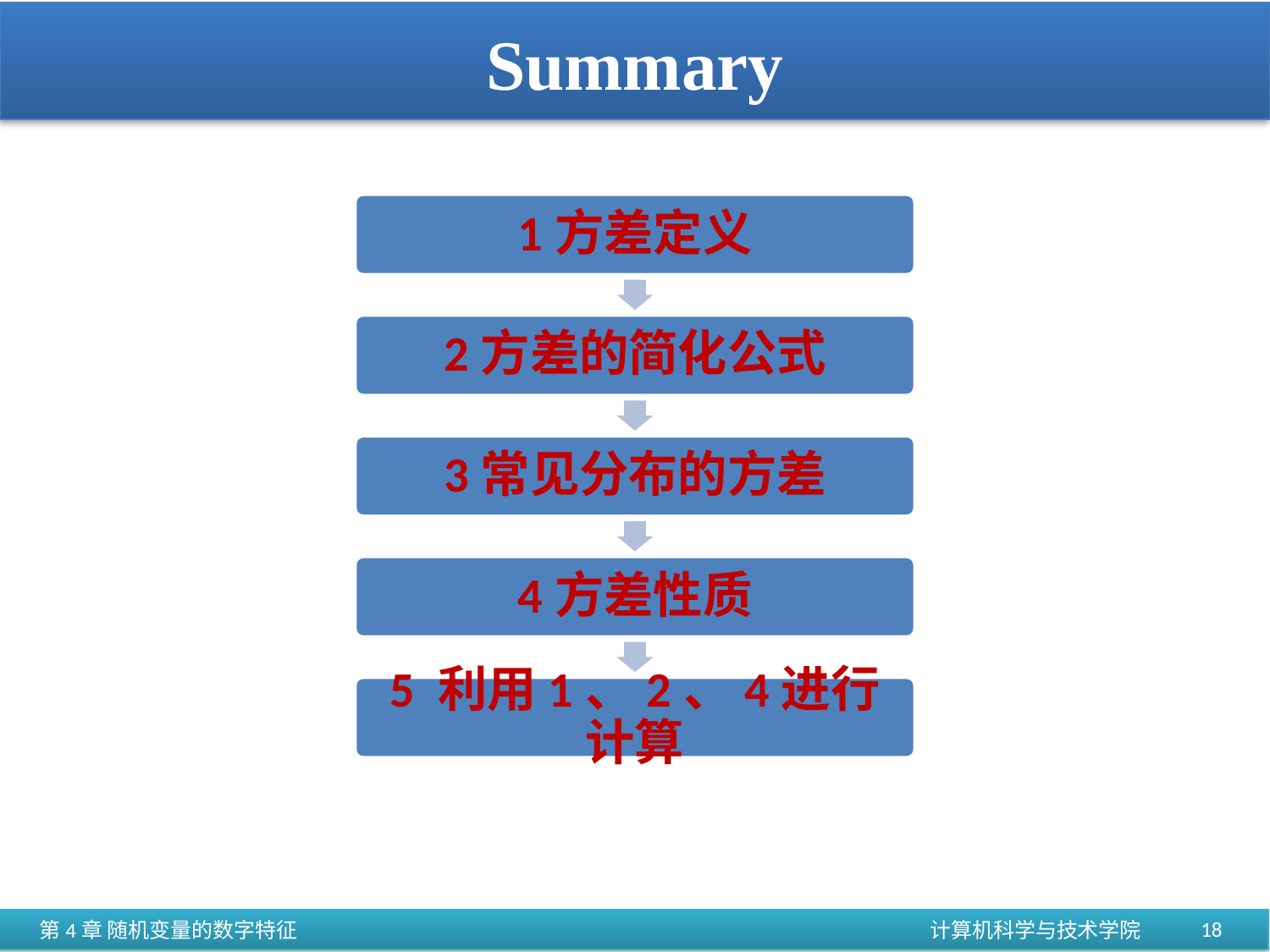

# Summary
1方差定义

2方差的简化公式

3常见分布的方差

4方差性质

5 利用1、2、4进行计算